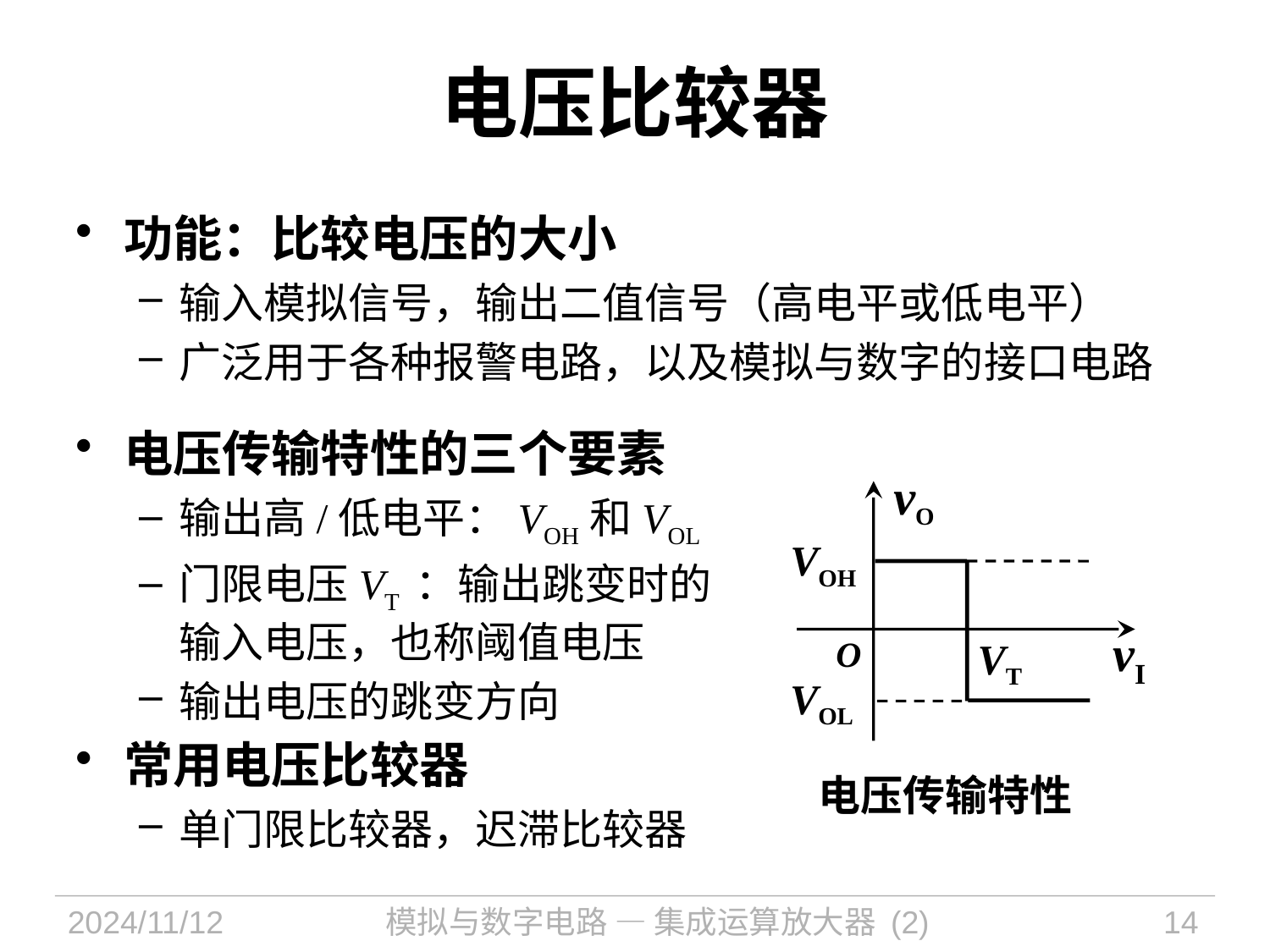

# 电压比较器
功能：比较电压的大小
输入模拟信号，输出二值信号（高电平或低电平）
广泛用于各种报警电路，以及模拟与数字的接口电路
电压传输特性的三个要素
输出高/低电平：VOH和VOL
门限电压VT ：输出跳变时的输入电压，也称阈值电压
输出电压的跳变方向
常用电压比较器
单门限比较器，迟滞比较器
vO

vI

VOH

O
VT
VOL
电压传输特性
2024/11/12
模拟与数字电路 — 集成运算放大器 (2)
14